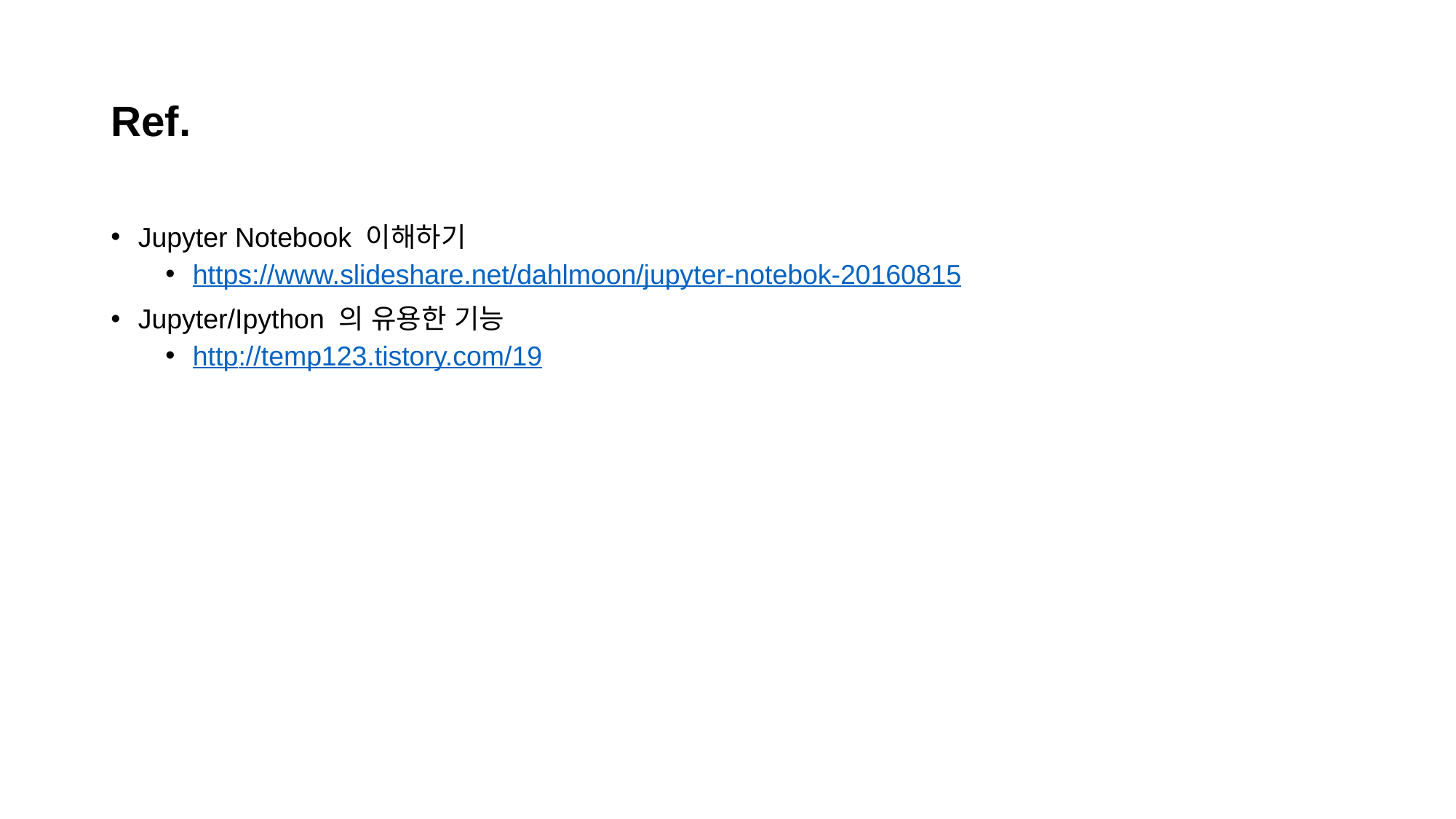

# Ref.
Jupyter Notebook 이해하기
https://www.slideshare.net/dahlmoon/jupyter-notebok-20160815
Jupyter/Ipython 의 유용한 기능
http://temp123.tistory.com/19